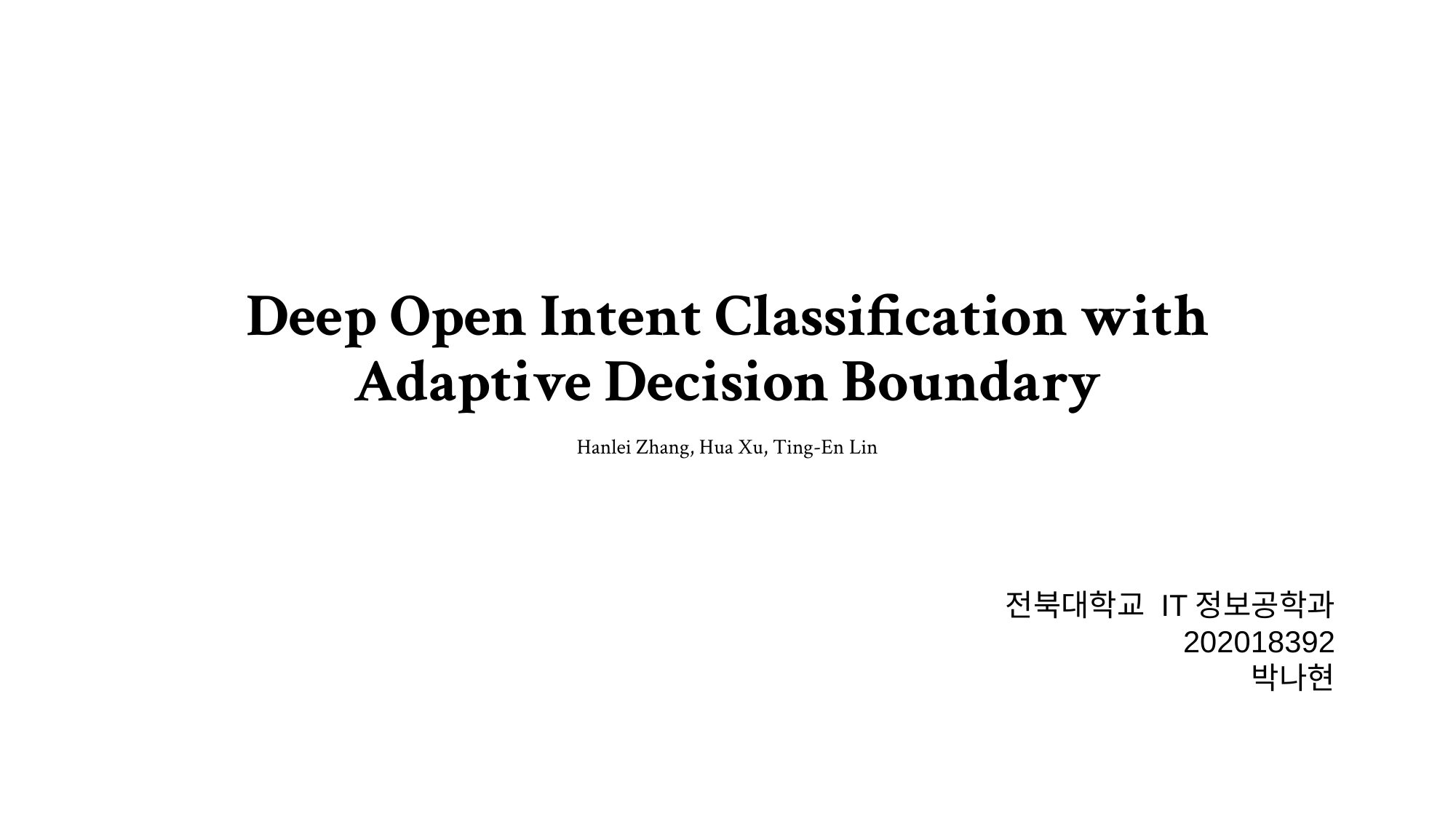

# Deep Open Intent Classification with Adaptive Decision Boundary
Hanlei Zhang, Hua Xu, Ting-En Lin
전북대학교 IT정보공학과
202018392
박나현